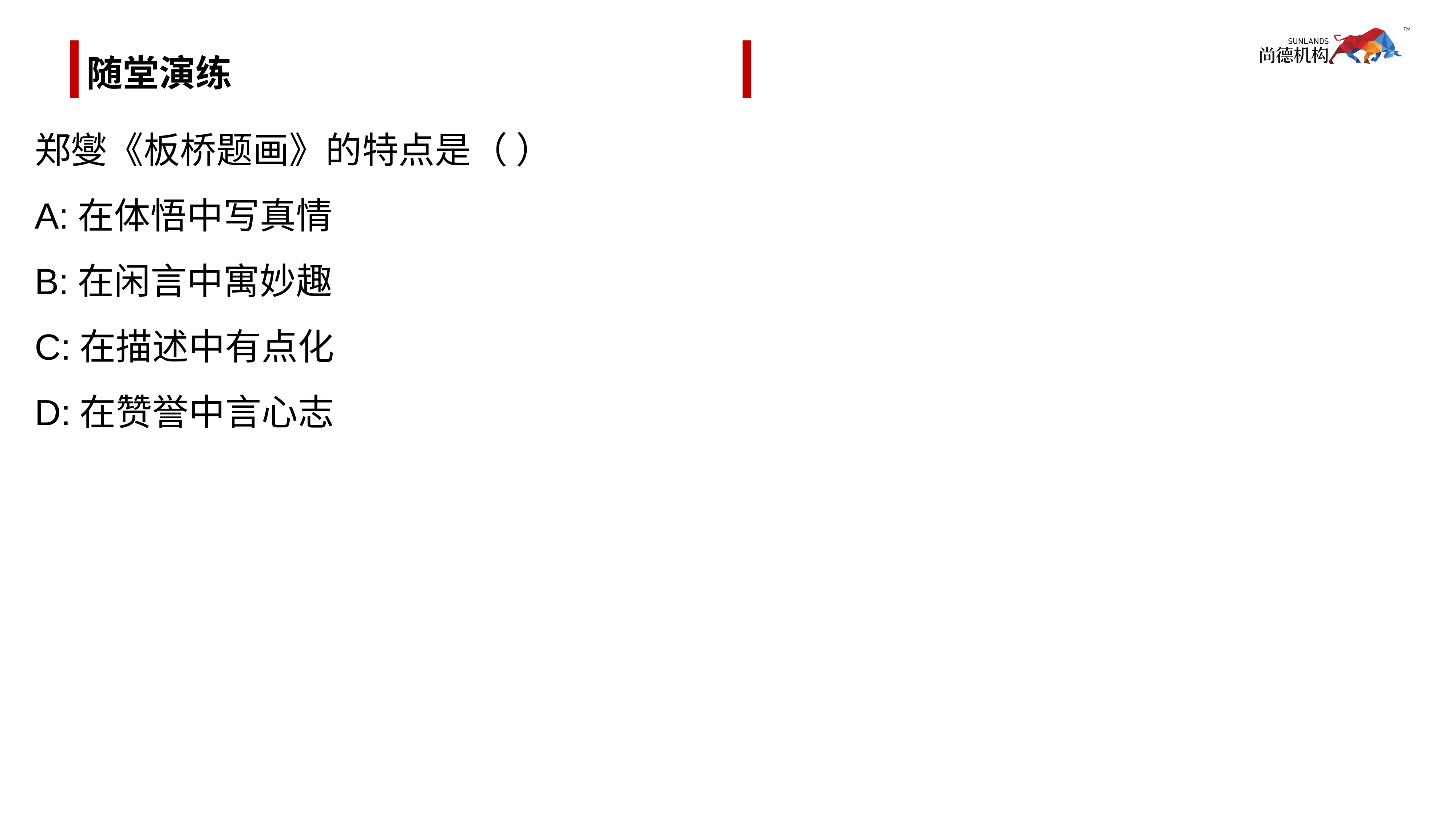

# 随堂演练
郑燮《板桥题画》的特点是（ ）
A:在体悟中写真情
B:在闲言中寓妙趣
C:在描述中有点化
D:在赞誉中言心志